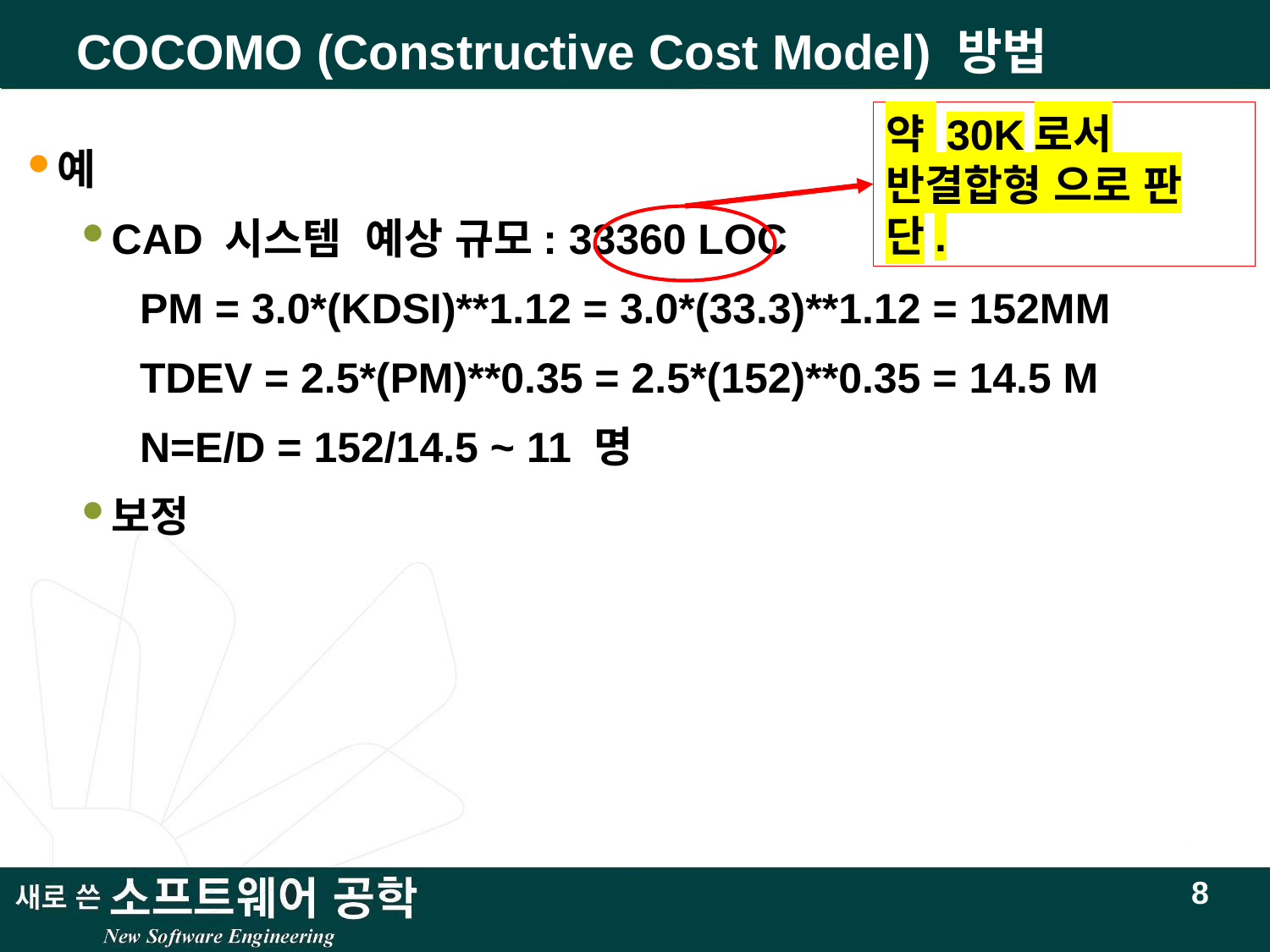

# COCOMO (Constructive Cost Model) 방법
약 30K로서 반결합형 으로 판단.
예
CAD 시스템	예상 규모: 33360 LOC
PM = 3.0*(KDSI)**1.12 = 3.0*(33.3)**1.12 = 152MM
TDEV = 2.5*(PM)**0.35 = 2.5*(152)**0.35 = 14.5 M
N=E/D = 152/14.5 ~ 11 명
보정

8